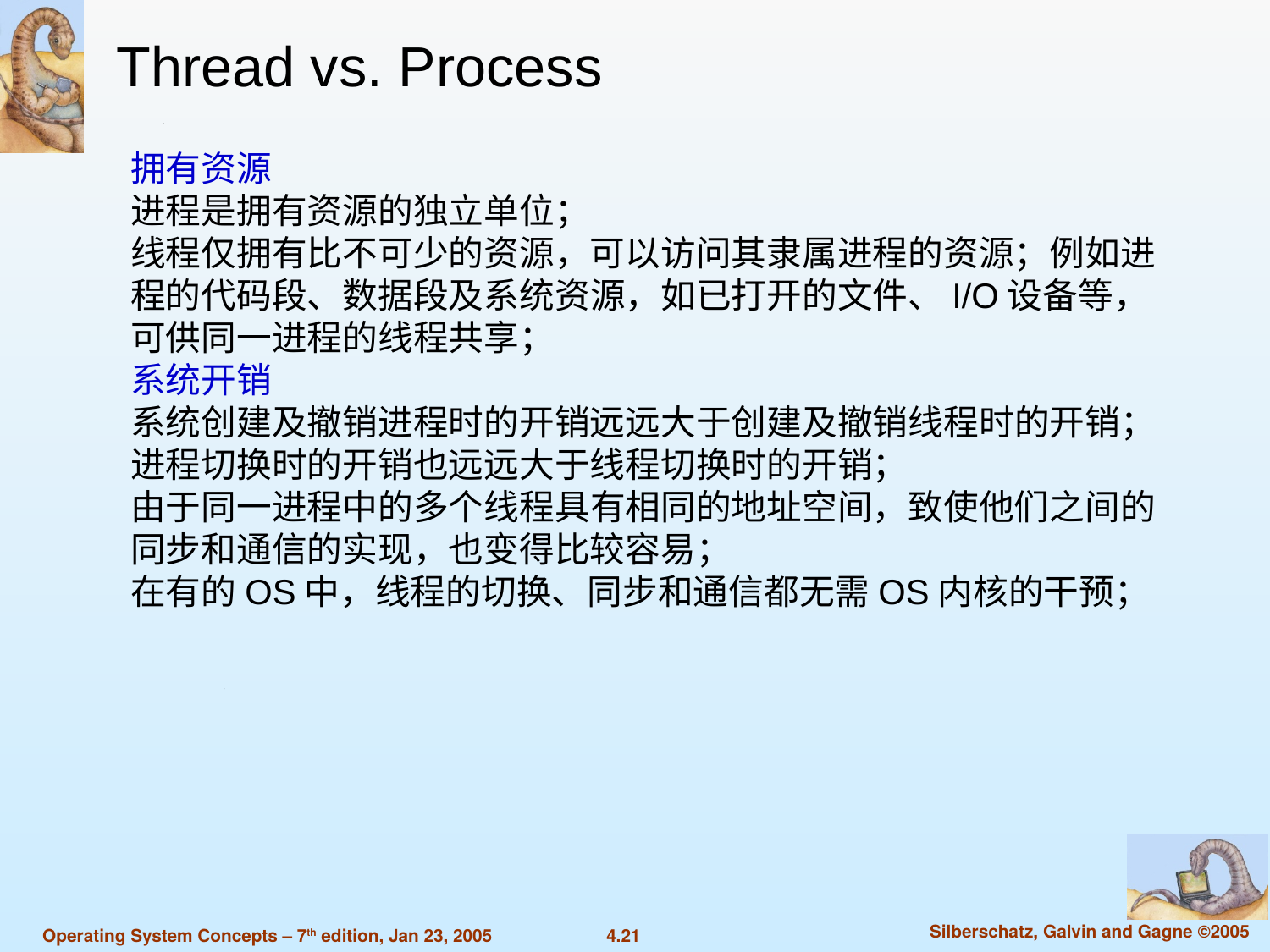

Thread vs. Process
拥有资源
进程是拥有资源的独立单位；
线程仅拥有比不可少的资源，可以访问其隶属进程的资源；例如进程的代码段、数据段及系统资源，如已打开的文件、I/O设备等，可供同一进程的线程共享；
系统开销
系统创建及撤销进程时的开销远远大于创建及撤销线程时的开销；
进程切换时的开销也远远大于线程切换时的开销；
由于同一进程中的多个线程具有相同的地址空间，致使他们之间的同步和通信的实现，也变得比较容易；
在有的OS中，线程的切换、同步和通信都无需OS内核的干预；